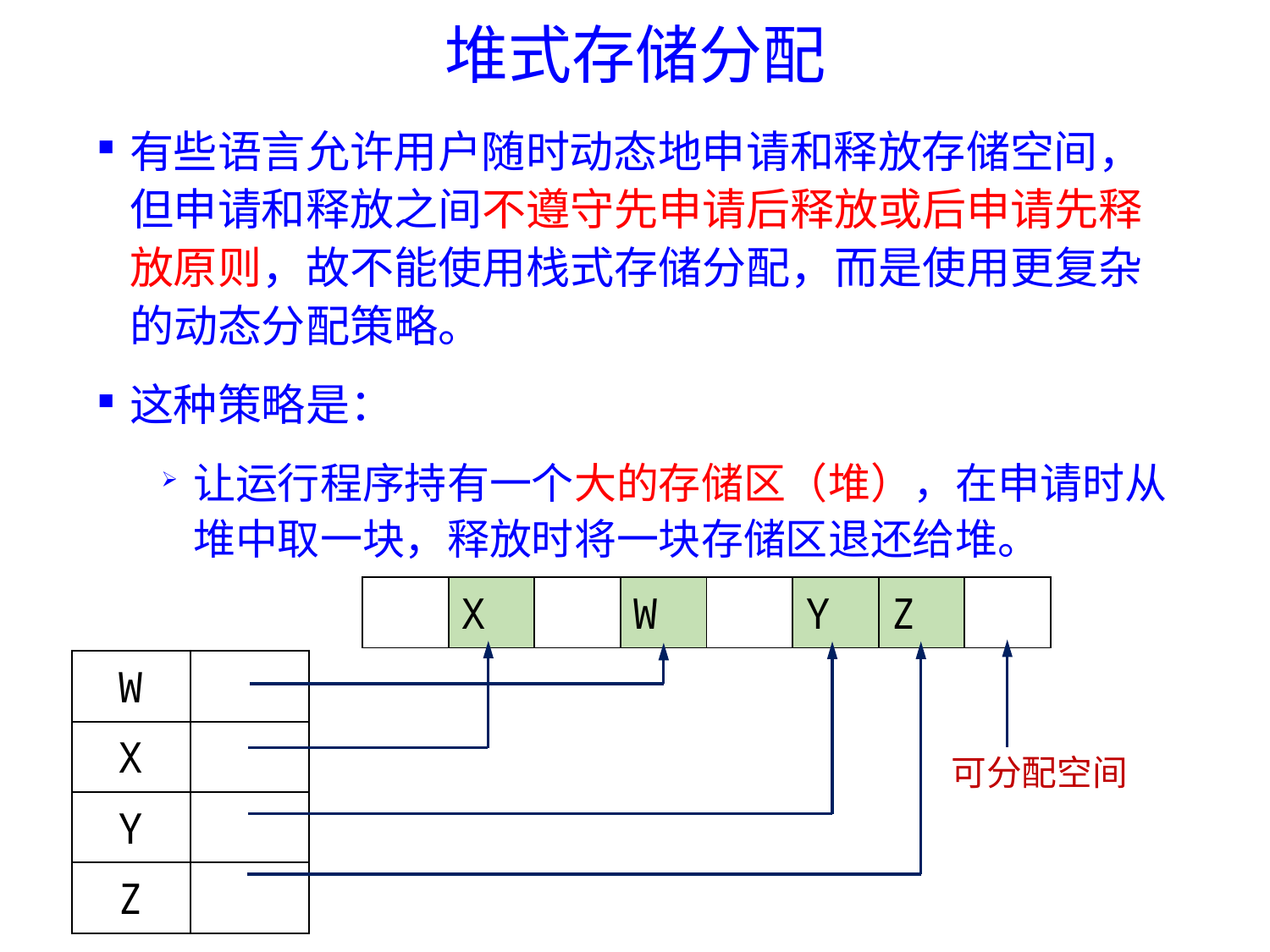

# 堆式存储分配
有些语言允许用户随时动态地申请和释放存储空间，但申请和释放之间不遵守先申请后释放或后申请先释放原则，故不能使用栈式存储分配，而是使用更复杂的动态分配策略。
这种策略是：
让运行程序持有一个大的存储区（堆），在申请时从堆中取一块，释放时将一块存储区退还给堆。
|  | X |  | W |  | Y | Z |  |
| --- | --- | --- | --- | --- | --- | --- | --- |
| W |  |
| --- | --- |
| X |  |
| Y |  |
| Z |  |
可分配空间